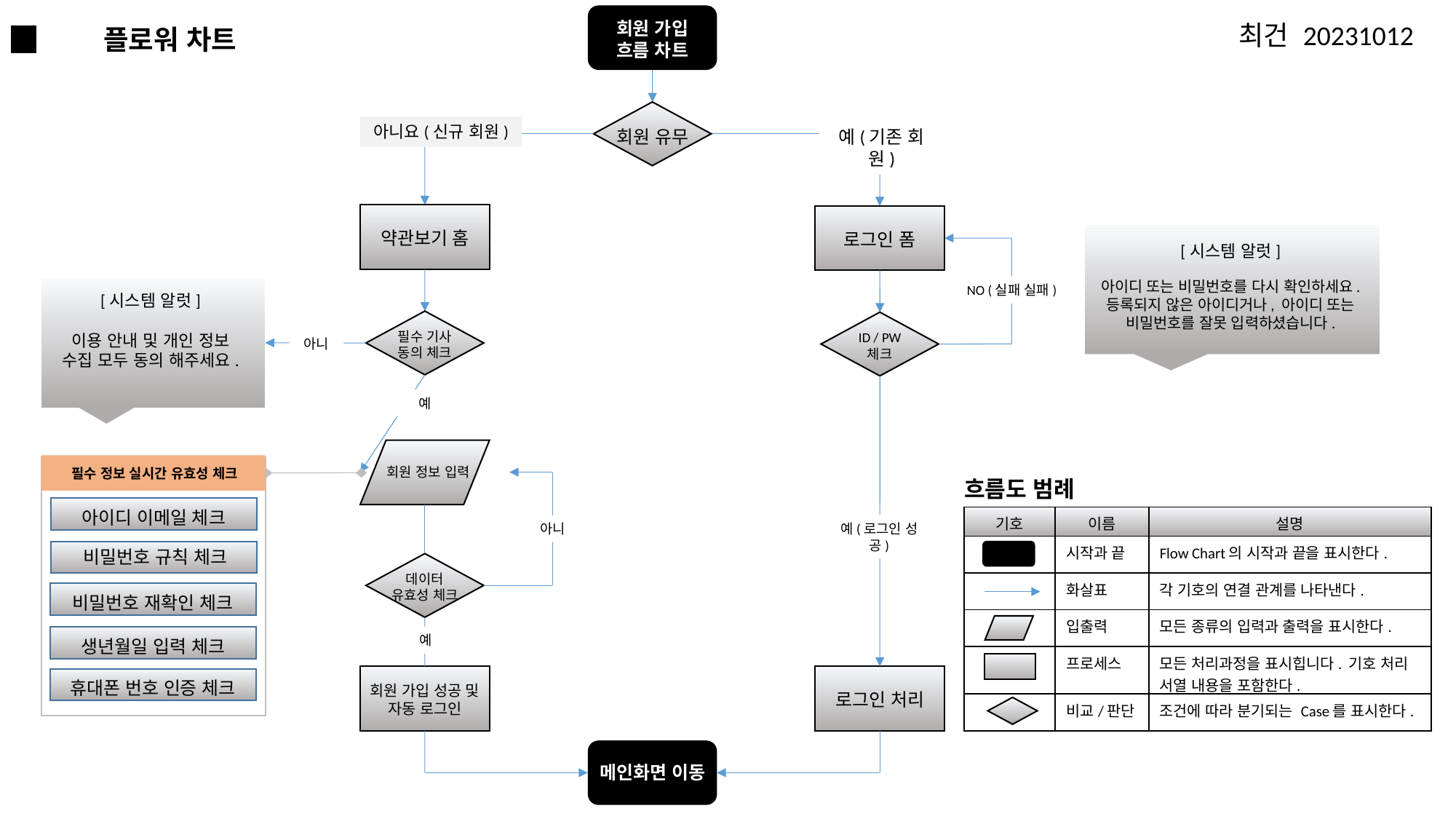

회원 가입
흐름 차트
최건 20231012
플로워 차트

회원 유무
아니요(신규 회원)
예(기존 회원)

약관보기 홈
로그인 폼

[시스템 알럿]

아이디 또는 비밀번호를 다시 확인하세요. 등록되지 않은 아이디거나, 아이디 또는 비밀번호를 잘못 입력하셨습니다.
NO (실패 실패)

[시스템 알럿]

이용 안내 및 개인 정보 수집 모두 동의 해주세요.

필수 기사
동의 체크

ID / PW
체크
아니
예
예(로그인 성공)

회원 정보 입력

필수 정보 실시간 유효성 체크

아이디 이메일 체크
비밀번호 규칙 체크

비밀번호 재확인 체크

생년월일 입력 체크

휴대폰 번호 인증 체크

흐름도 범례
아니

설명
기호

이름
Flow Chart의 시작과 끝을 표시한다.
시작과 끝

각 기호의 연결 관계를 나타낸다.
화살표
입출력
모든 종류의 입력과 출력을 표시한다.

모든 처리 과정을 표시합니다. 기호 처리 서열 내용을 포함한다.
프로세스

조건에 따라 분기되는 Case를 표시한다.

비교 / 판단
| 기호 | 이름 | 설명 |
| --- | --- | --- |
|  | 시작과 끝 | Flow Chart의 시작과 끝을 표시한다. |
|  | 화살표 | 각 기호의 연결 관계를 나타낸다. |
|  | 입출력 | 모든 종류의 입력과 출력을 표시한다. |
|  | 프로세스 | 모든 처리과정을 표시힙니다. 기호 처리 서열 내용을 포함한다. |
|  | 비교/판단 | 조건에 따라 분기되는 Case를 표시한다. |

데이터
유효성 체크

예

회원 가입 성공 및 자동 로그인

로그인 처리

메인화면 이동